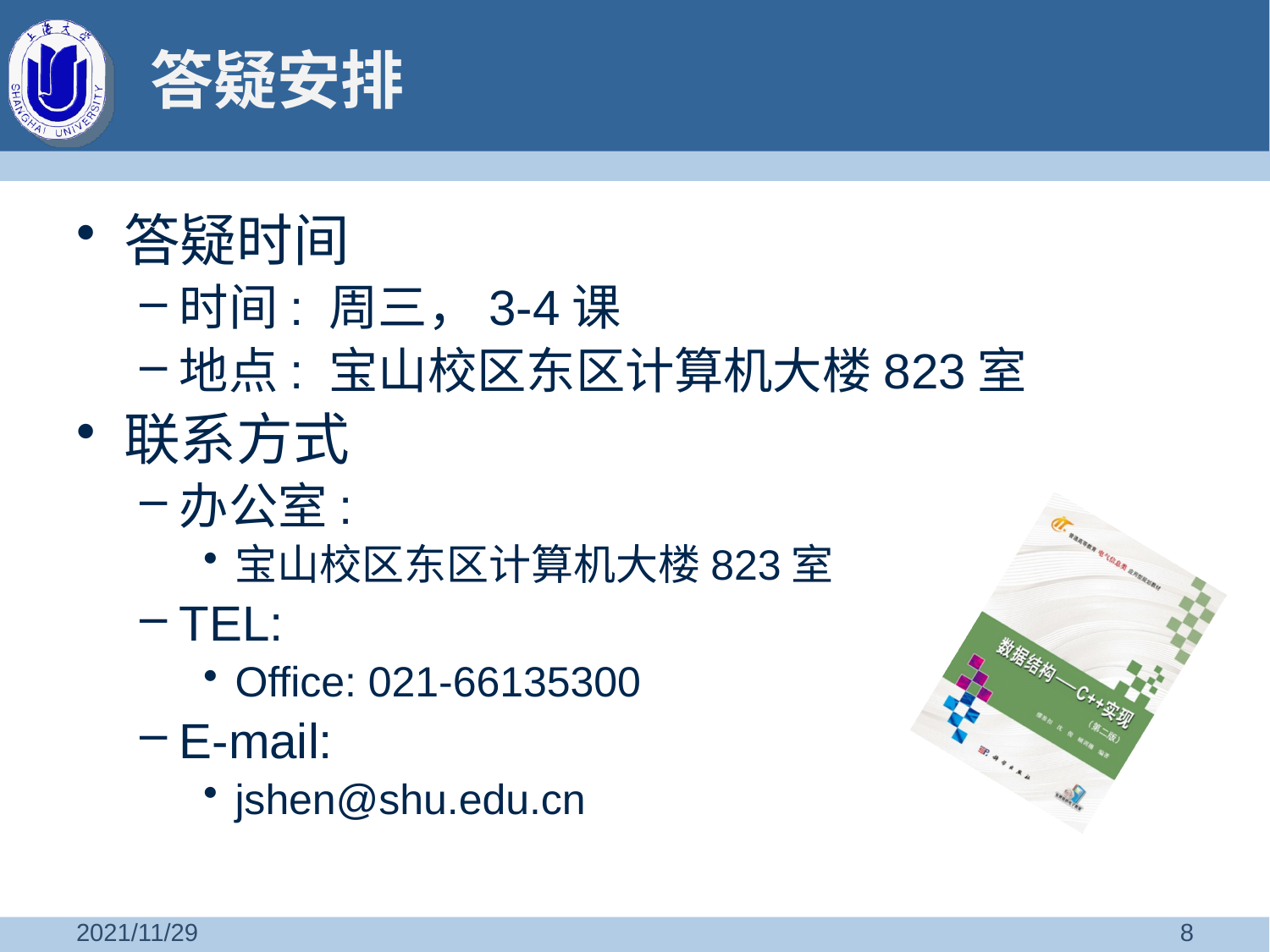

# 答疑安排
答疑时间
时间: 周三，3-4课
地点: 宝山校区东区计算机大楼823室
联系方式
办公室:
宝山校区东区计算机大楼823室
TEL:
Office: 021-66135300
E-mail:
jshen@shu.edu.cn

2021/11/29
8